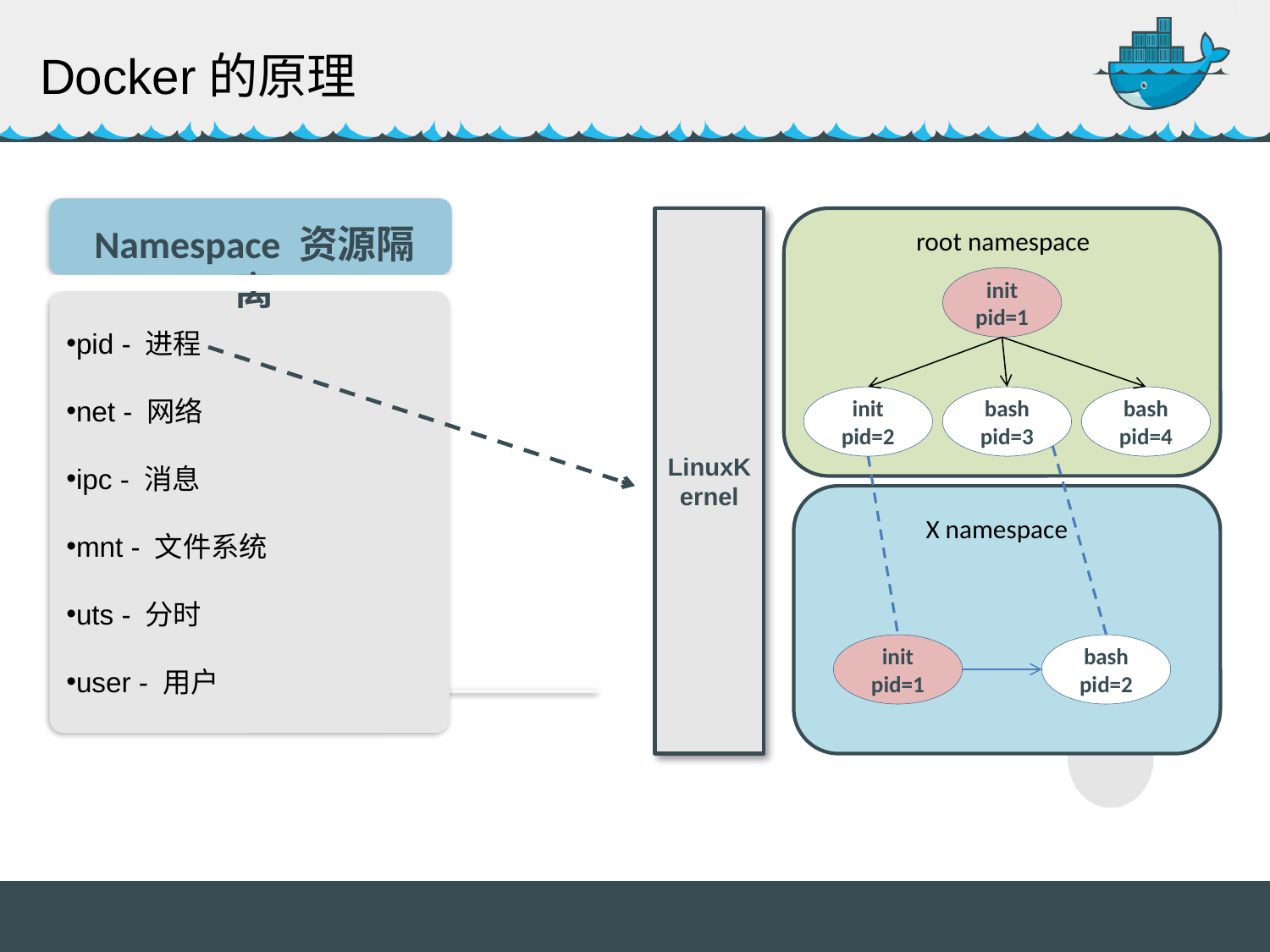

Docker的原理

pid - 进程

net - 网络

ipc - 消息

mnt - 文件系统

uts - 分时

user - 用户
Namespace 资源隔离

LinuxKernel

root namespace
init
pid=1
init
pid=2
bash
pid=3
bash
pid=4

X namespace
init
pid=1
bash
pid=2